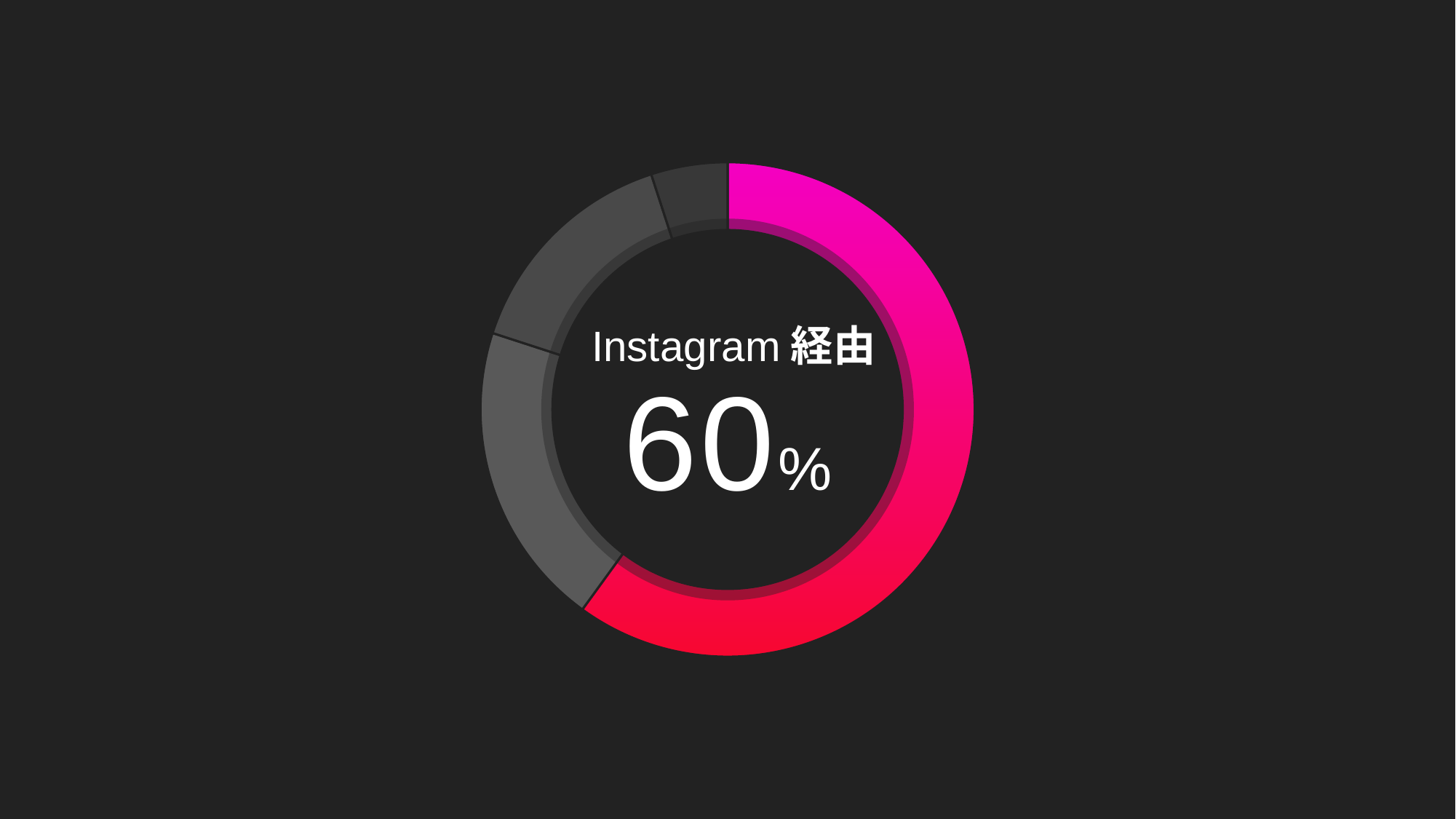

### Chart

| Category | 列1 |
|---|---|
| A | 60.0 |
| B | 20.0 |
| C | 15.0 |
| D | 5.0 |

Instagram経由
60%